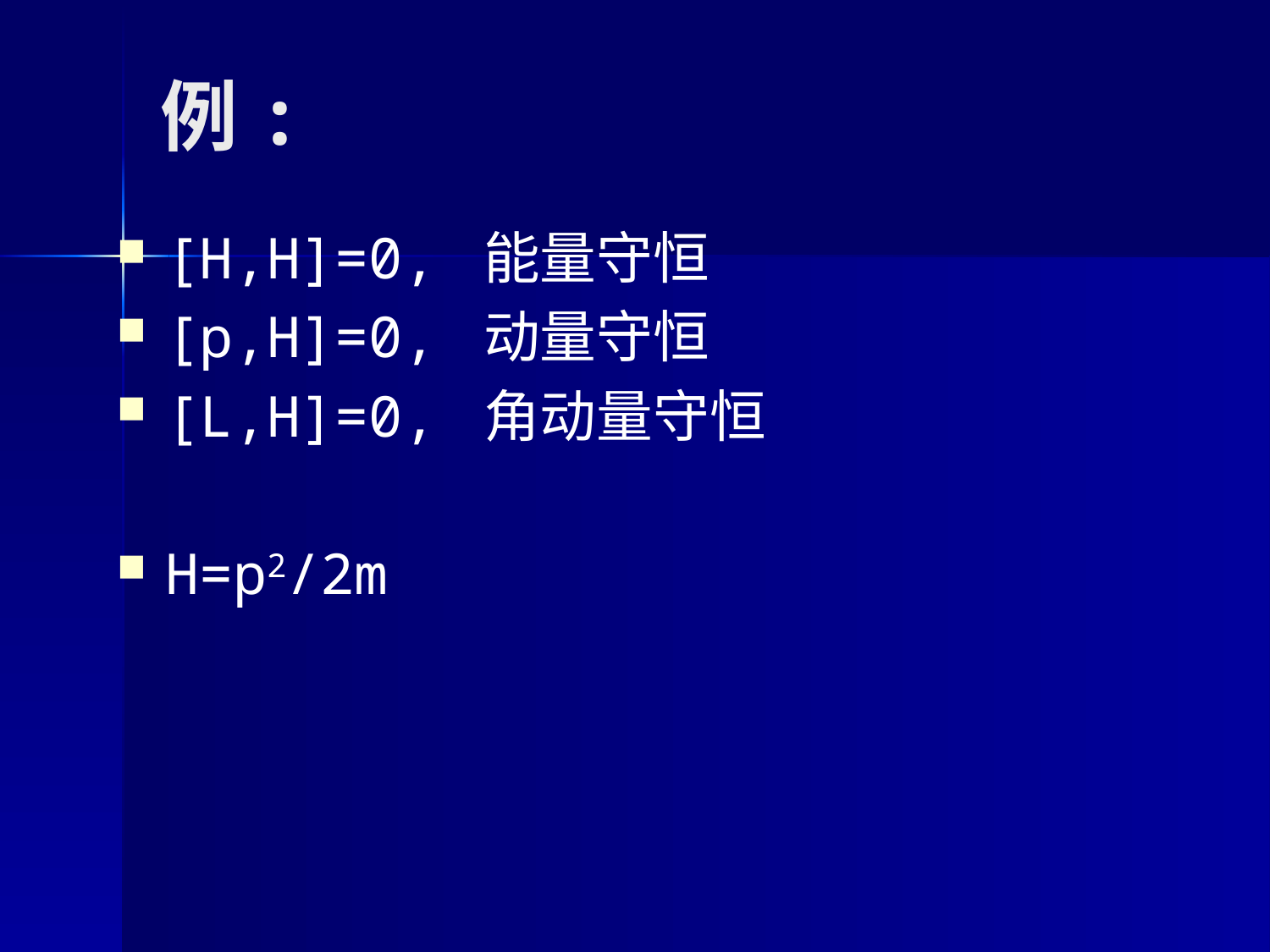

# 例:
[H,H]=0, 能量守恒
[p,H]=0, 动量守恒
[L,H]=0, 角动量守恒

H=p2/2m
6